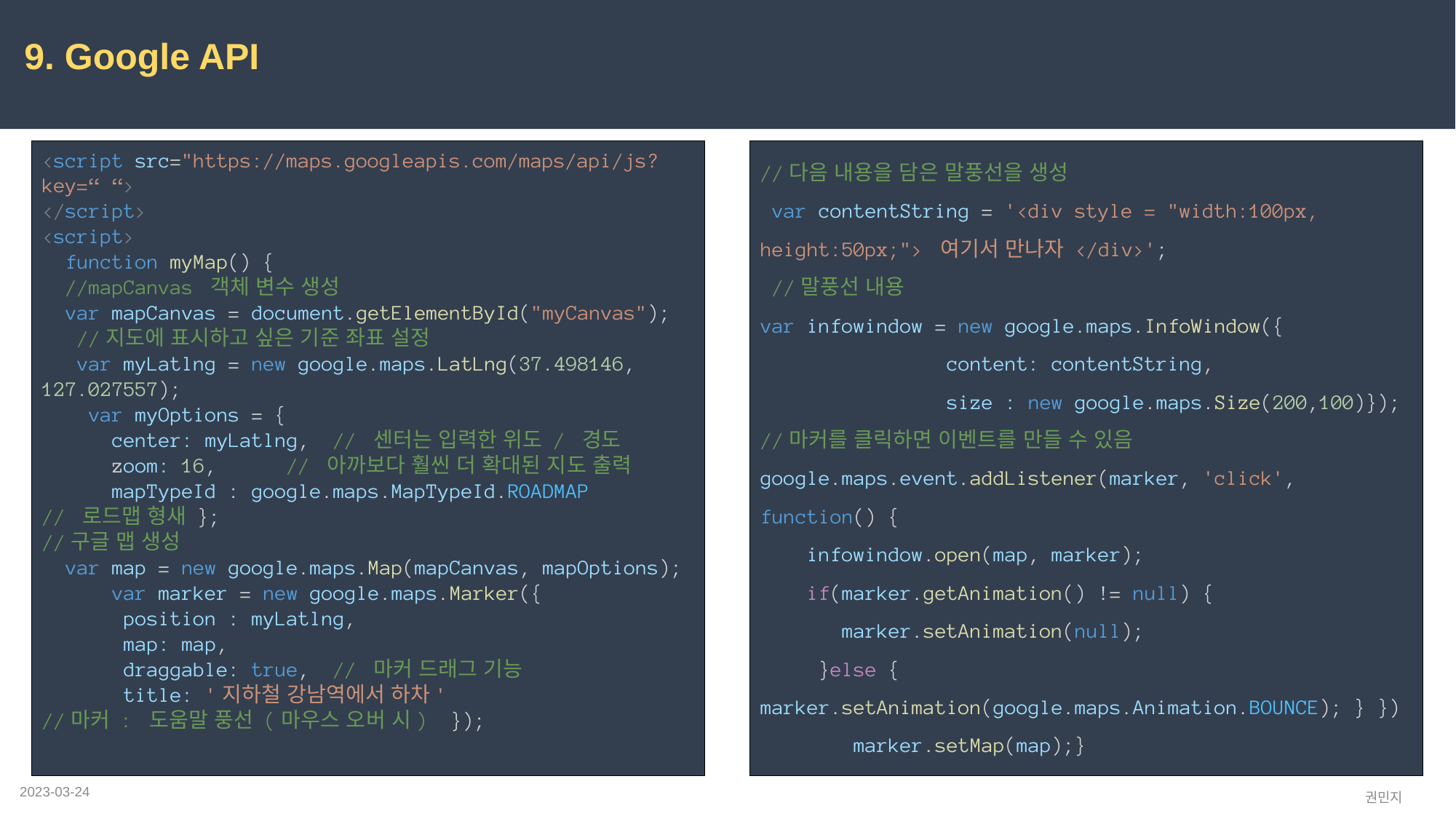

9. Google API
//다음 내용을 담은 말풍선을 생성
 var contentString = '<div style = "width:100px, height:50px;"> 여기서 만나자 </div>';
 //말풍선 내용
var infowindow = new google.maps.InfoWindow({
                content: contentString,
                size : new google.maps.Size(200,100)});
//마커를 클릭하면 이벤트를 만들 수 있음
google.maps.event.addListener(marker, 'click', function() {
    infowindow.open(map, marker);
    if(marker.getAnimation() != null) {
       marker.setAnimation(null);
     }else {
marker.setAnimation(google.maps.Animation.BOUNCE); } })
        marker.setMap(map);}
<script src="https://maps.googleapis.com/maps/api/js?key=“ “>
</script>
<script>
  function myMap() {
  //mapCanvas 객체 변수 생성
  var mapCanvas = document.getElementById("myCanvas");
   //지도에 표시하고 싶은 기준 좌표 설정
   var myLatlng = new google.maps.LatLng(37.498146, 127.027557);
    var myOptions = {
      center: myLatlng,  // 센터는 입력한 위도 / 경도
      zoom: 16,      // 아까보다 훨씬 더 확대된 지도 출력
      mapTypeId : google.maps.MapTypeId.ROADMAP
// 로드맵 형새 };
//구글 맵 생성
  var map = new google.maps.Map(mapCanvas, mapOptions);
      var marker = new google.maps.Marker({
       position : myLatlng,
       map: map,
       draggable: true,  // 마커 드래그 기능
       title: '지하철 강남역에서 하차'
//마커 : 도움말 풍선 (마우스 오버 시)  });
2023-03-24
권민지